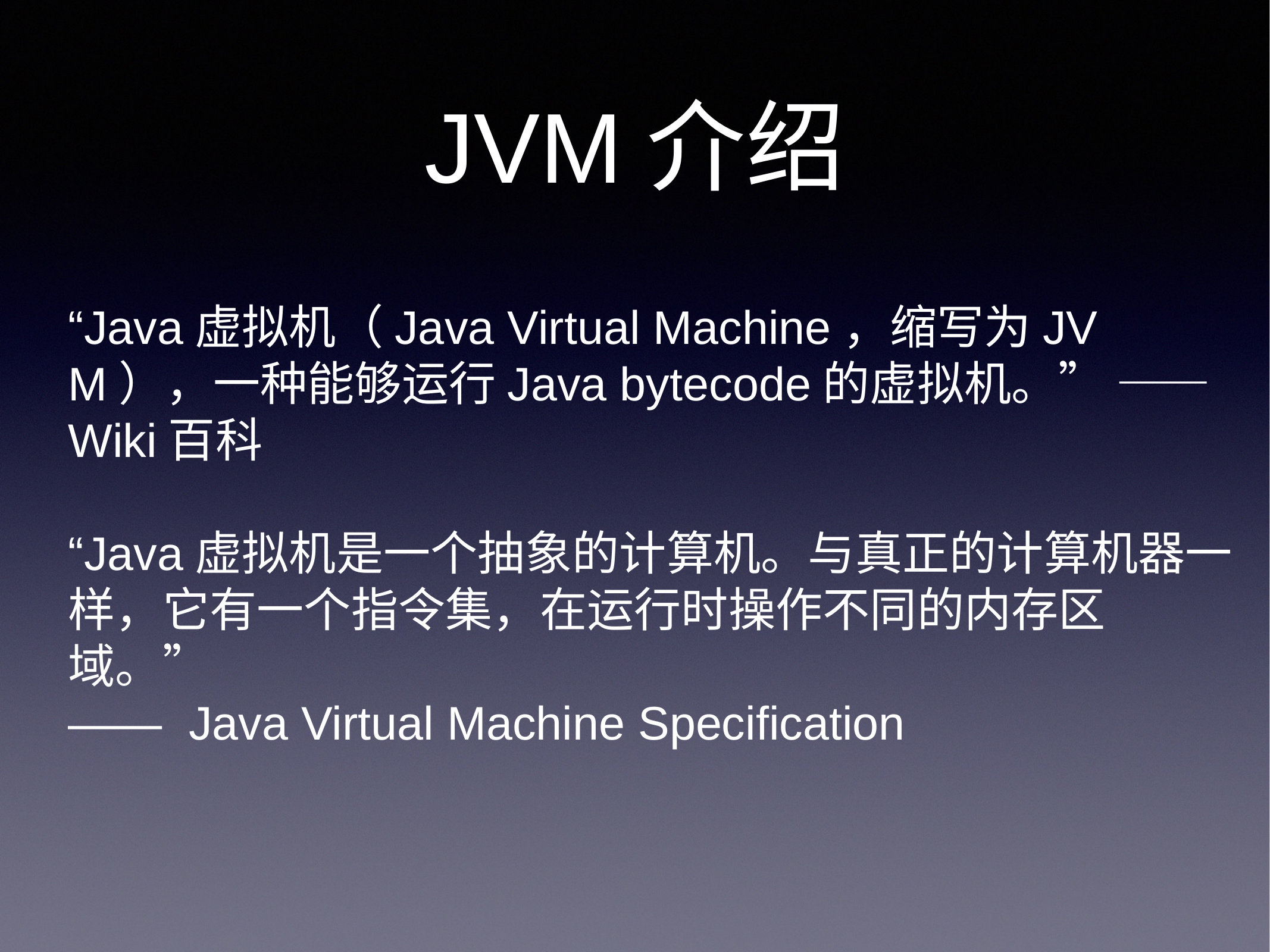

# JVM介绍
“Java虚拟机（Java Virtual Machine，缩写为JVM），一种能够运行Java bytecode的虚拟机。” —— Wiki百科

“Java虚拟机是一个抽象的计算机。与真正的计算机器一样，它有一个指令集，在运行时操作不同的内存区域。”
——  Java Virtual Machine Specification